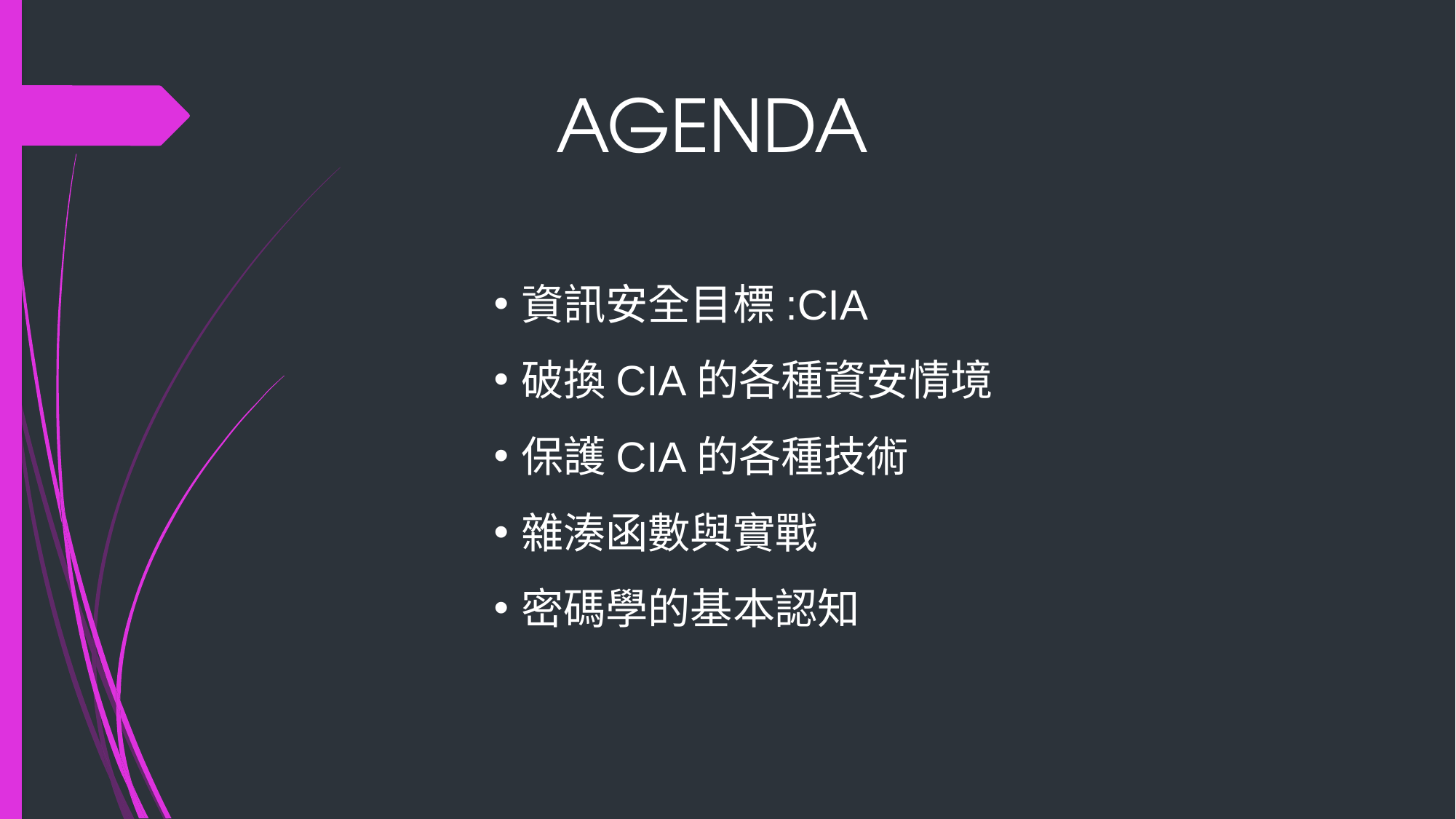

# AGENDA
資訊安全目標:CIA
破換CIA的各種資安情境
保護CIA的各種技術
雜湊函數與實戰
密碼學的基本認知